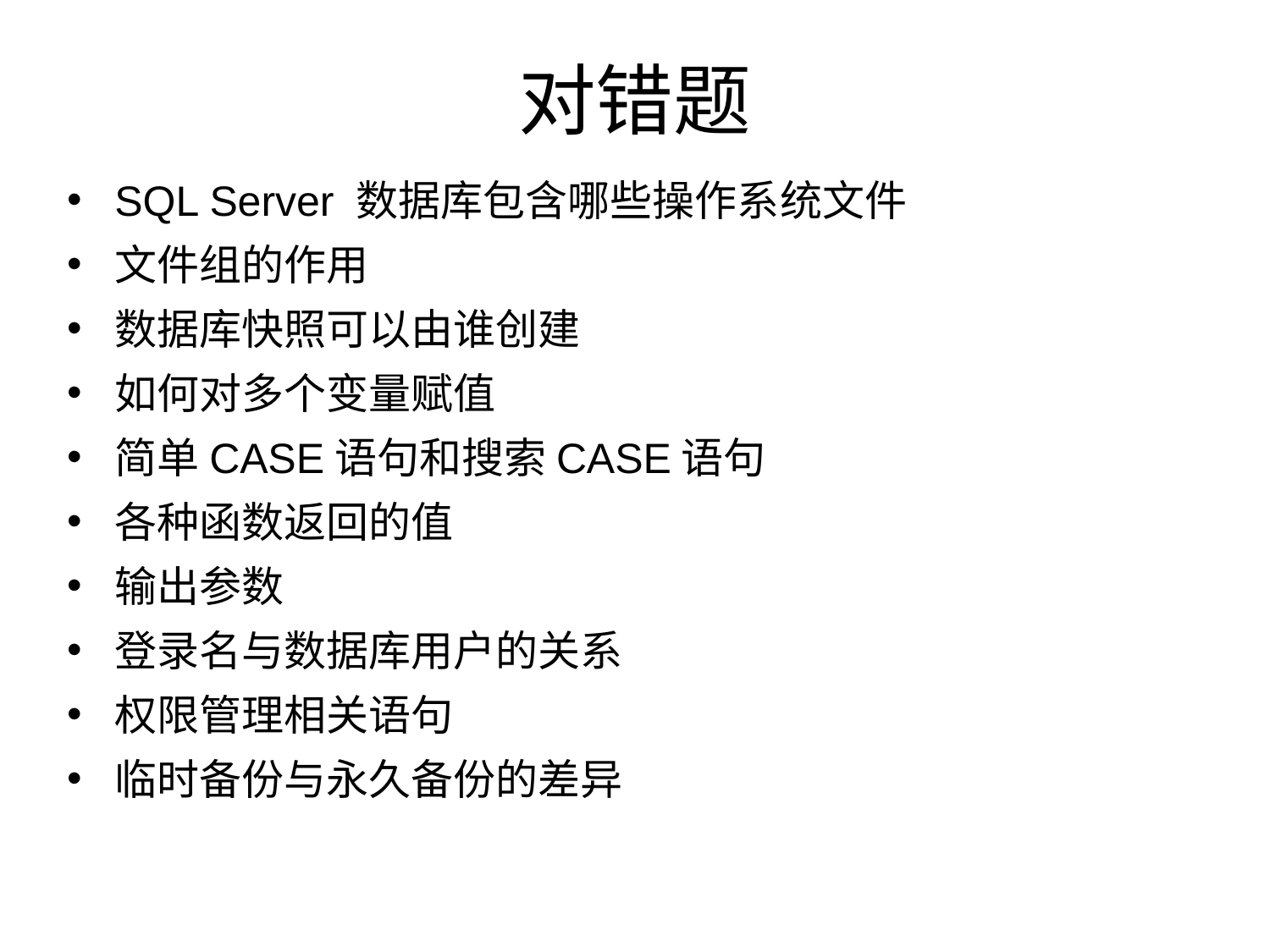

# 对错题
SQL Server 数据库包含哪些操作系统文件
文件组的作用
数据库快照可以由谁创建
如何对多个变量赋值
简单CASE语句和搜索CASE语句
各种函数返回的值
输出参数
登录名与数据库用户的关系
权限管理相关语句
临时备份与永久备份的差异